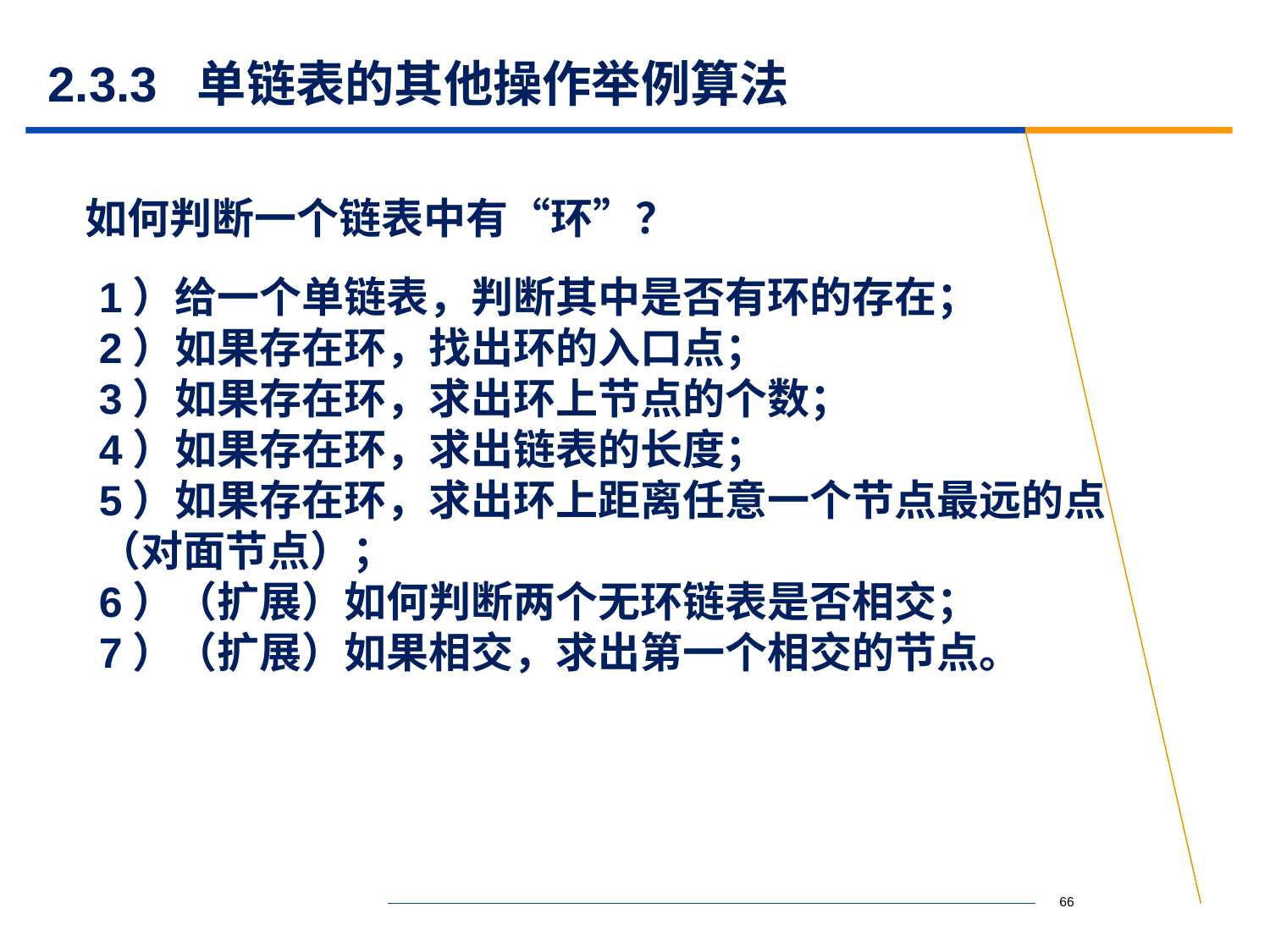

# 2.3.3  单链表的其他操作举例算法
如何判断一个链表中有“环”？
1）给一个单链表，判断其中是否有环的存在；
2）如果存在环，找出环的入口点；
3）如果存在环，求出环上节点的个数；
4）如果存在环，求出链表的长度；
5）如果存在环，求出环上距离任意一个节点最远的点（对面节点）；
6）（扩展）如何判断两个无环链表是否相交；
7）（扩展）如果相交，求出第一个相交的节点。